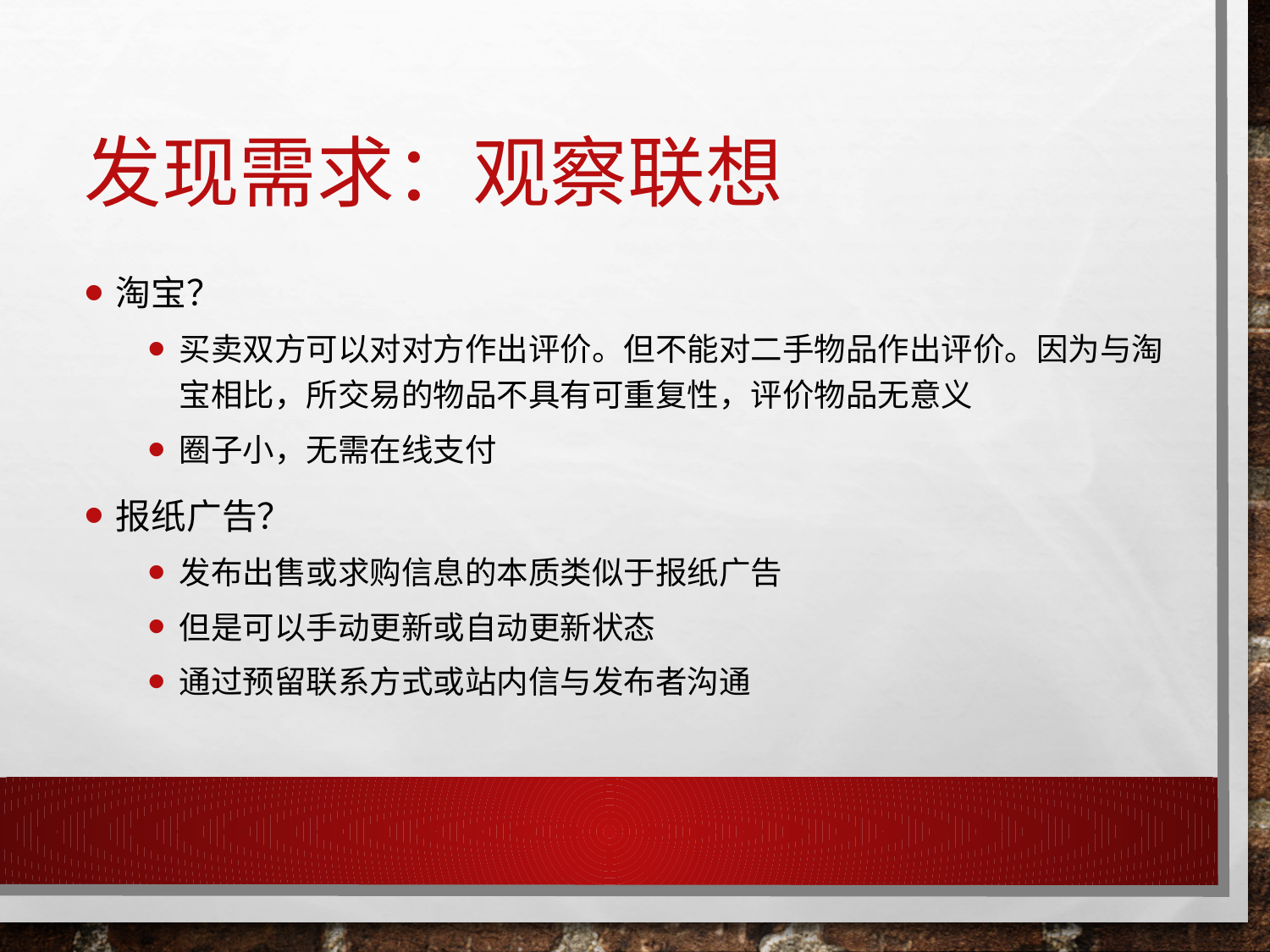

# 发现需求：观察联想
淘宝？
买卖双方可以对对方作出评价。但不能对二手物品作出评价。因为与淘宝相比，所交易的物品不具有可重复性，评价物品无意义
圈子小，无需在线支付
报纸广告？
发布出售或求购信息的本质类似于报纸广告
但是可以手动更新或自动更新状态
通过预留联系方式或站内信与发布者沟通